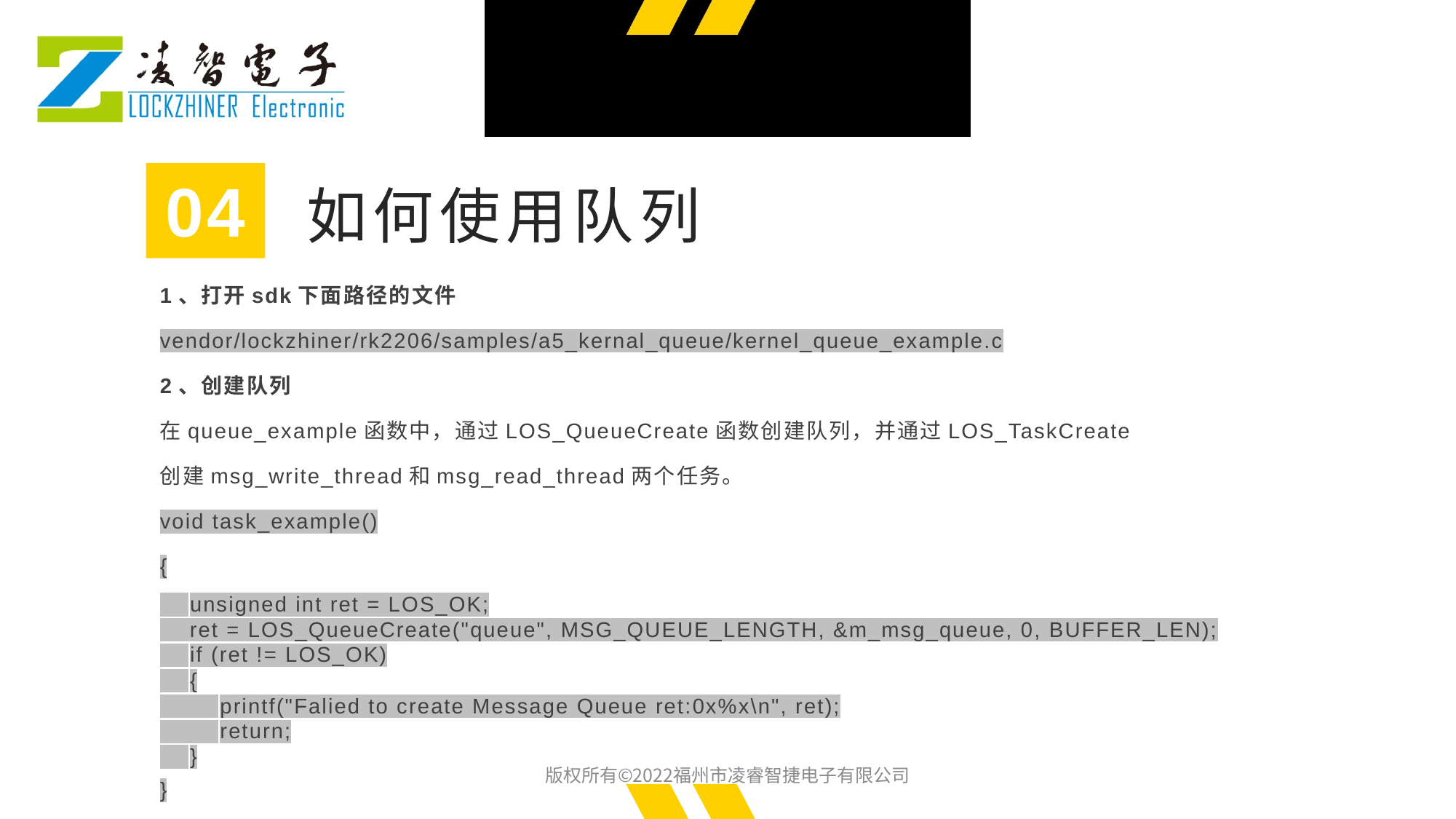

04
如何使用队列
1、打开sdk下面路径的文件
vendor/lockzhiner/rk2206/samples/a5_kernal_queue/kernel_queue_example.c
2、创建队列
在queue_example函数中，通过LOS_QueueCreate函数创建队列，并通过LOS_TaskCreate
创建msg_write_thread和msg_read_thread两个任务。
void task_example()
{
    unsigned int ret = LOS_OK;
    ret = LOS_QueueCreate("queue", MSG_QUEUE_LENGTH, &m_msg_queue, 0, BUFFER_LEN);
    if (ret != LOS_OK)
    {
        printf("Falied to create Message Queue ret:0x%x\n", ret);
        return;
    }
}
版权所有©2022福州市凌睿智捷电子有限公司
12